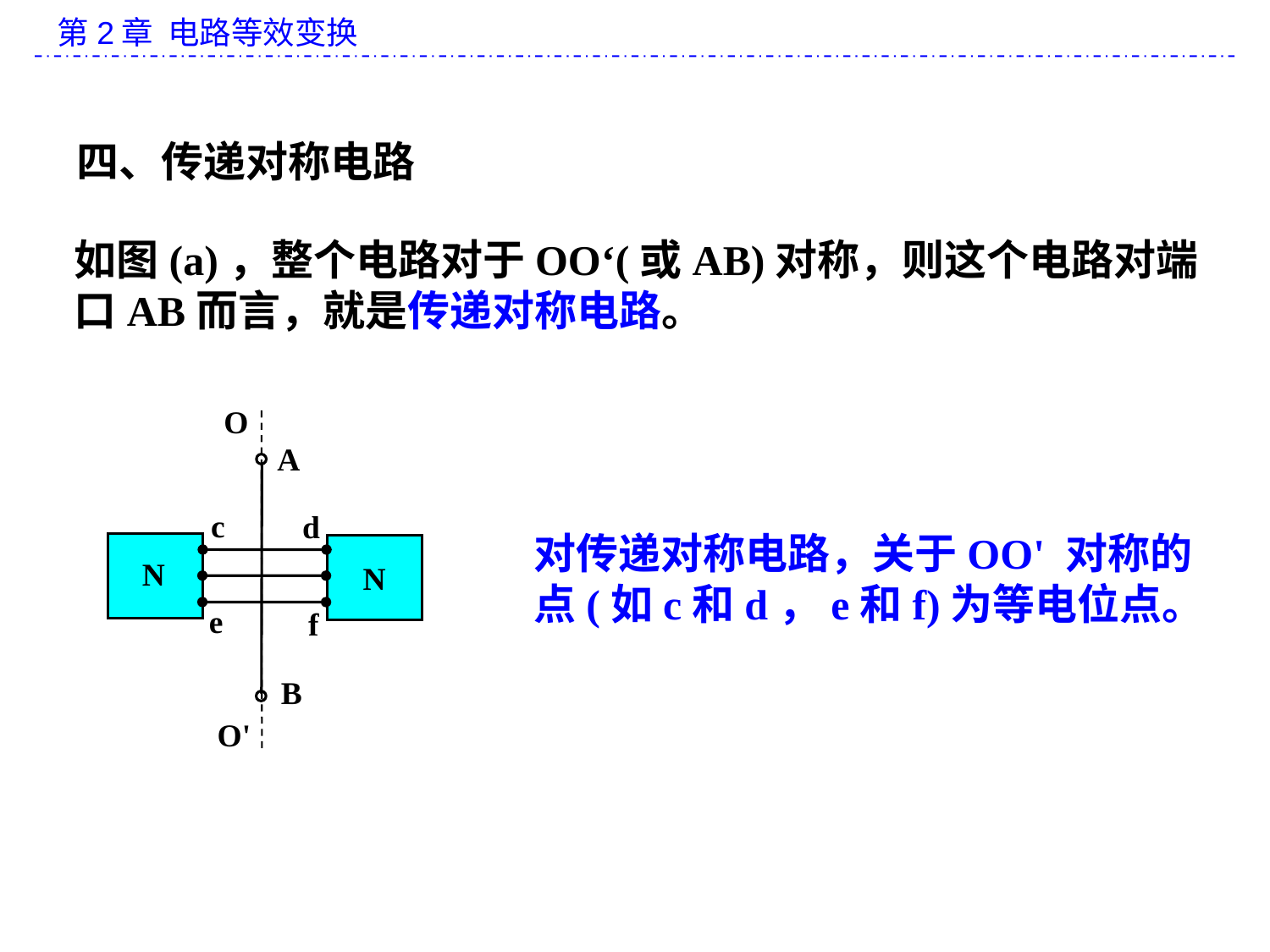

四、传递对称电路
如图(a)，整个电路对于OO‘(或AB)对称，则这个电路对端口AB而言，就是传递对称电路。
O

A

c
d

N

N

e
f

B

O'
对传递对称电路，关于OO' 对称的点(如c和d，e和f)为等电位点。